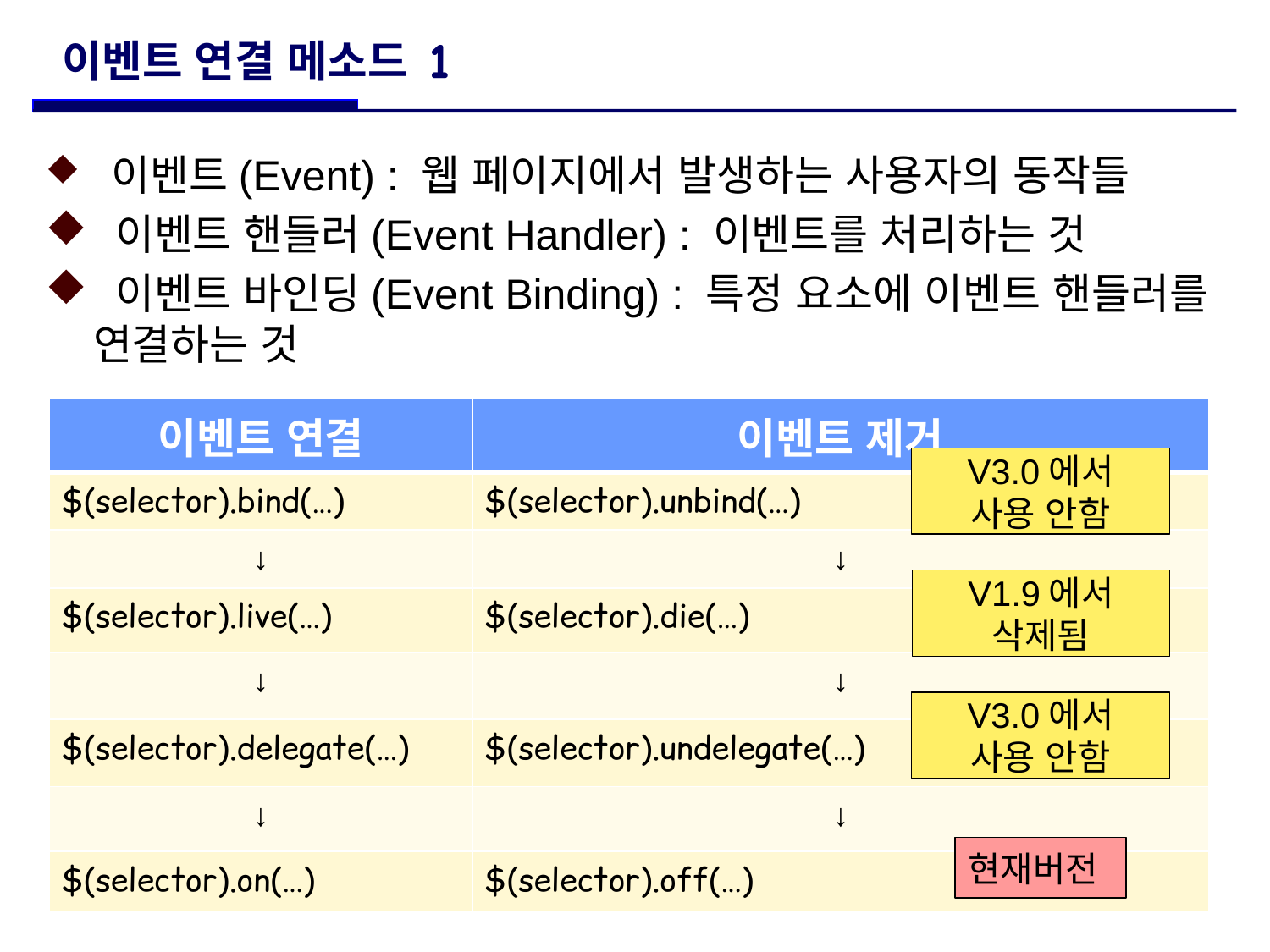

# 이벤트 연결 메소드 1
 이벤트(Event) : 웹 페이지에서 발생하는 사용자의 동작들
 이벤트 핸들러(Event Handler) : 이벤트를 처리하는 것
 이벤트 바인딩(Event Binding) : 특정 요소에 이벤트 핸들러를 연결하는 것
| 이벤트 연결 | 이벤트 제거 |
| --- | --- |
| $(selector).bind(…) | $(selector).unbind(…) |
| ↓ | ↓ |
| $(selector).live(…) | $(selector).die(…) |
| ↓ | ↓ |
| $(selector).delegate(…) | $(selector).undelegate(…) |
| ↓ | ↓ |
| $(selector).on(…) | $(selector).off(…) |
V3.0에서
사용 안함
V1.9에서
삭제됨
V3.0에서
사용 안함
현재버전